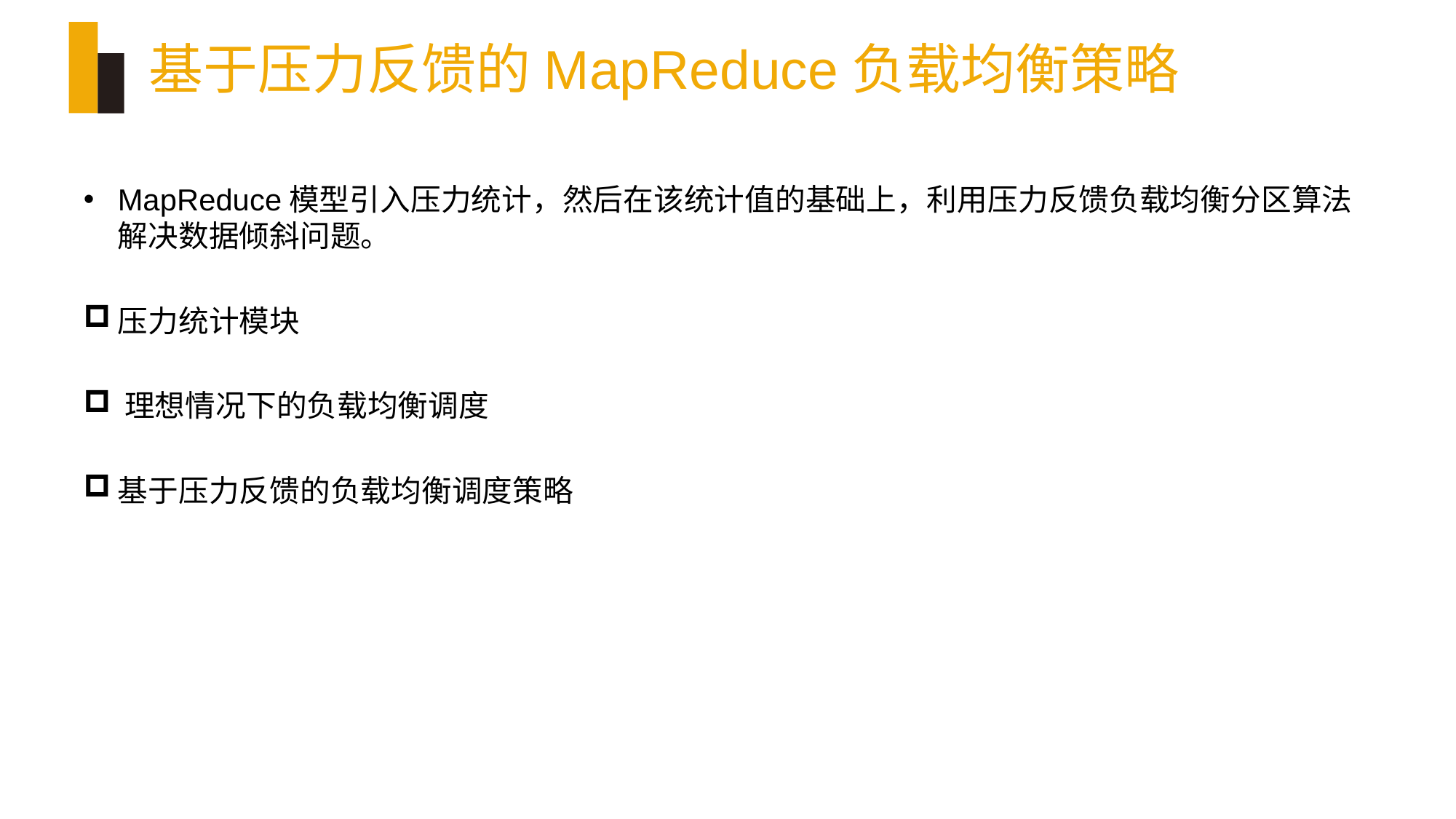

# 基于压力反馈的MapReduce负载均衡策略
MapReduce模型引入压力统计，然后在该统计值的基础上，利用压力反馈负载均衡分区算法解决数据倾斜问题。

压力统计模块

理想情况下的负载均衡调度

基于压力反馈的负载均衡调度策略